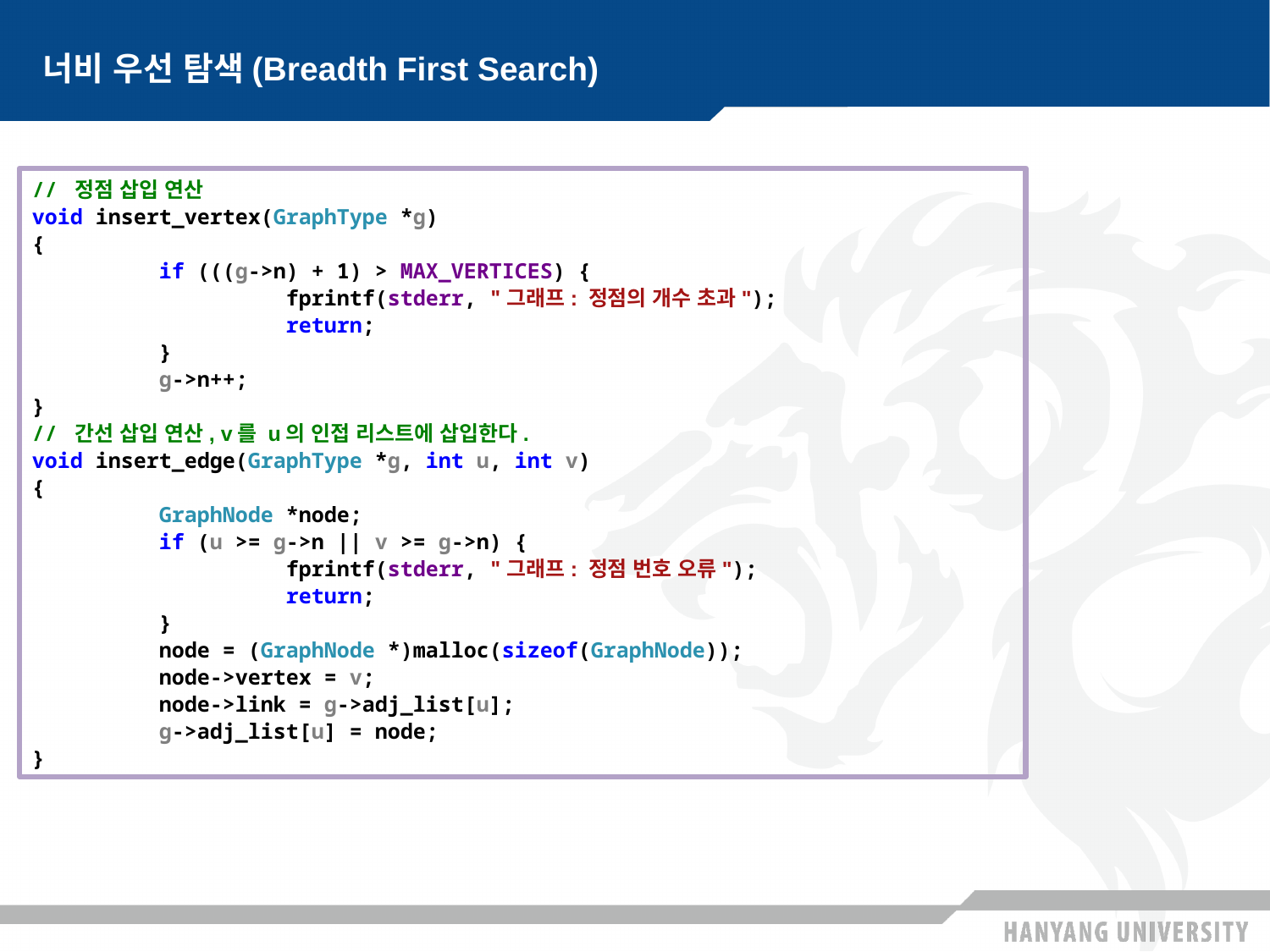

# 너비 우선 탐색(Breadth First Search)
// 정점 삽입 연산
void insert_vertex(GraphType *g)
{
	if (((g->n) + 1) > MAX_VERTICES) {
		fprintf(stderr, "그래프: 정점의 개수 초과");
		return;
	}
	g->n++;
}
// 간선 삽입 연산, v를 u의 인접 리스트에 삽입한다.
void insert_edge(GraphType *g, int u, int v)
{
	GraphNode *node;
	if (u >= g->n || v >= g->n) {
		fprintf(stderr, "그래프: 정점 번호 오류");
		return;
	}
	node = (GraphNode *)malloc(sizeof(GraphNode));
	node->vertex = v;
	node->link = g->adj_list[u];
	g->adj_list[u] = node;
}